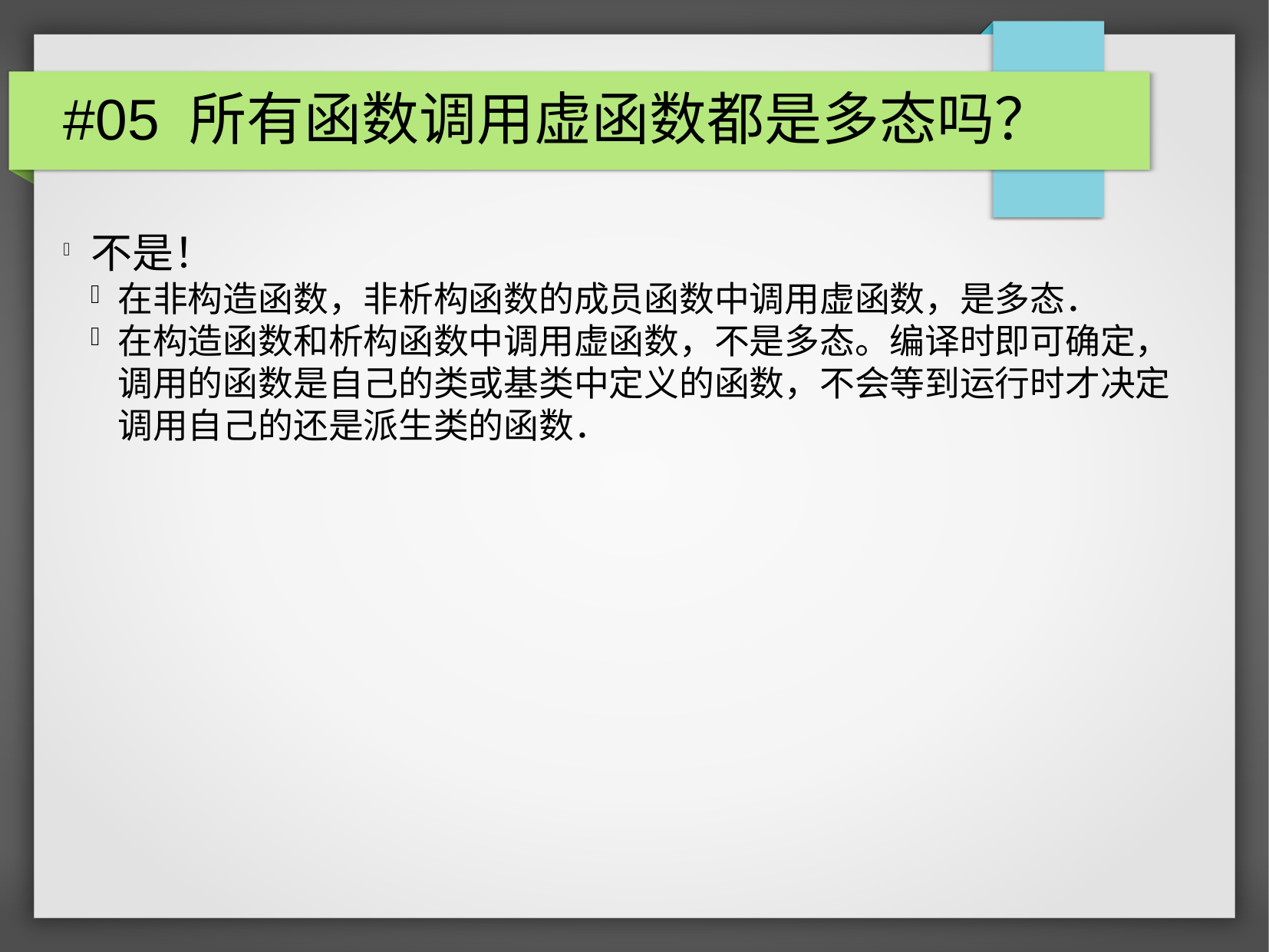

#05 所有函数调用虚函数都是多态吗？
不是！
在非构造函数，非析构函数的成员函数中调用虚函数，是多态．
在构造函数和析构函数中调用虚函数，不是多态。编译时即可确定，调用的函数是自己的类或基类中定义的函数，不会等到运行时才决定调用自己的还是派生类的函数．